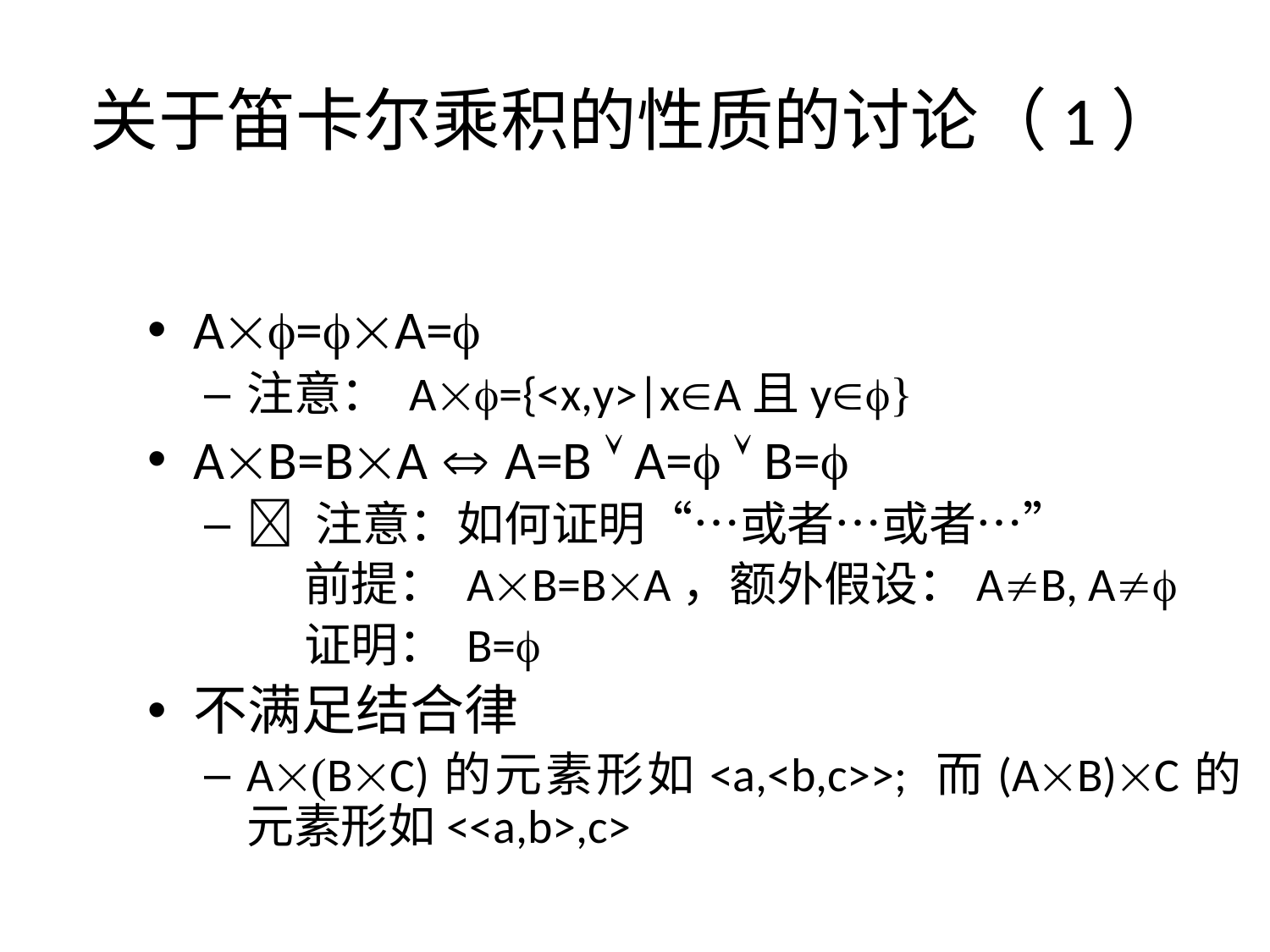

# 关于笛卡尔乘积的性质的讨论（1）
A×φ=φ×A=φ
注意： A×φ={<x,y>|x∈A且y∈φ}
A×B=B×A ⇔ A=B ∨ A=φ ∨ B=φ
⇒ 注意：如何证明“…或者…或者…”
        前提： A×B=B×A，额外假设：A≠B, A≠φ
        证明： B=φ
不满足结合律
A×(B×C)的元素形如<a,<b,c>>; 而(A×B)×C的元素形如<<a,b>,c>